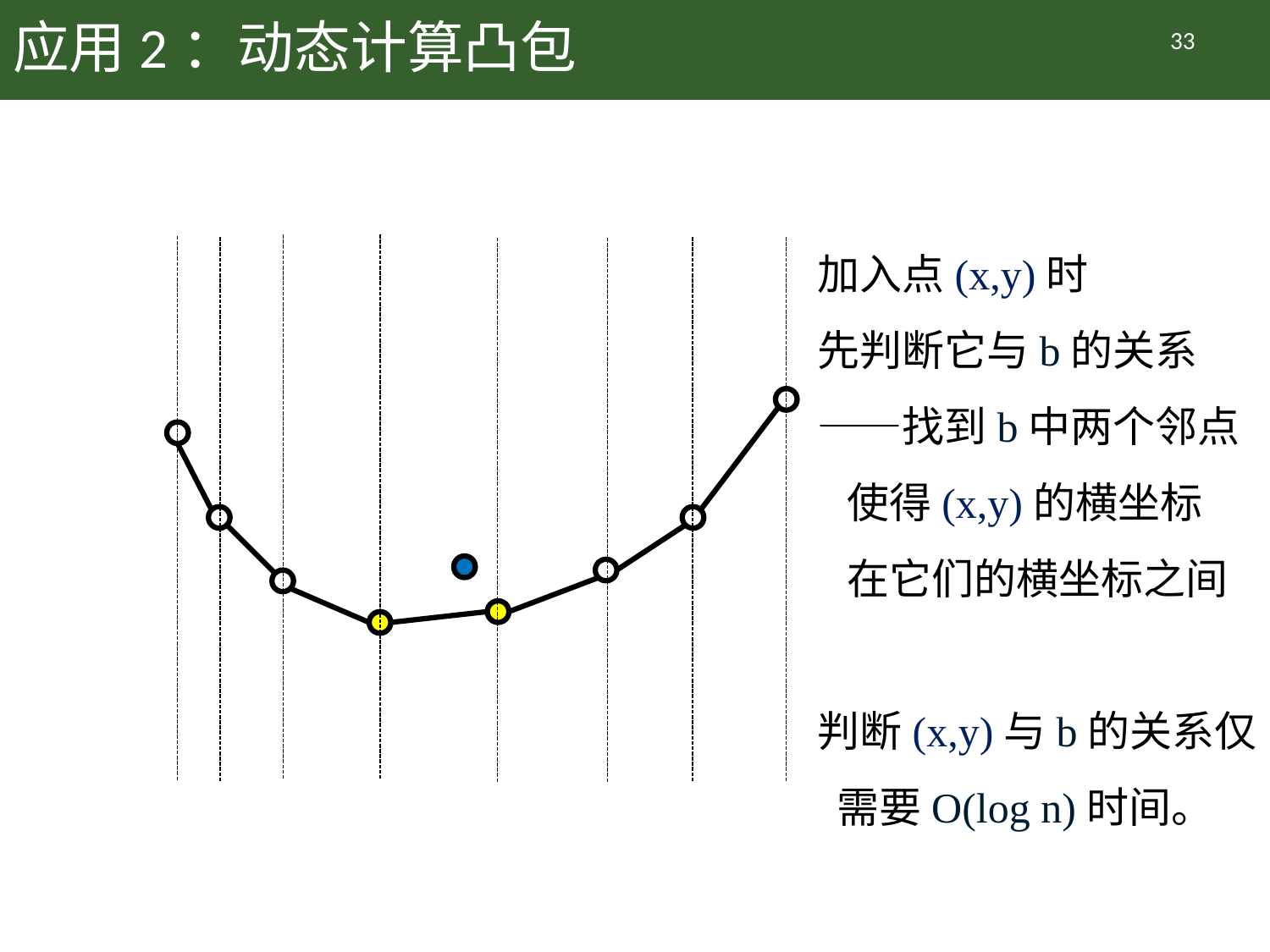

# 应用2：动态计算凸包
33
加入点(x,y)时
先判断它与b的关系
——找到b中两个邻点
  使得(x,y)的横坐标
  在它们的横坐标之间

判断(x,y)与b的关系仅
  需要O(log n)时间。